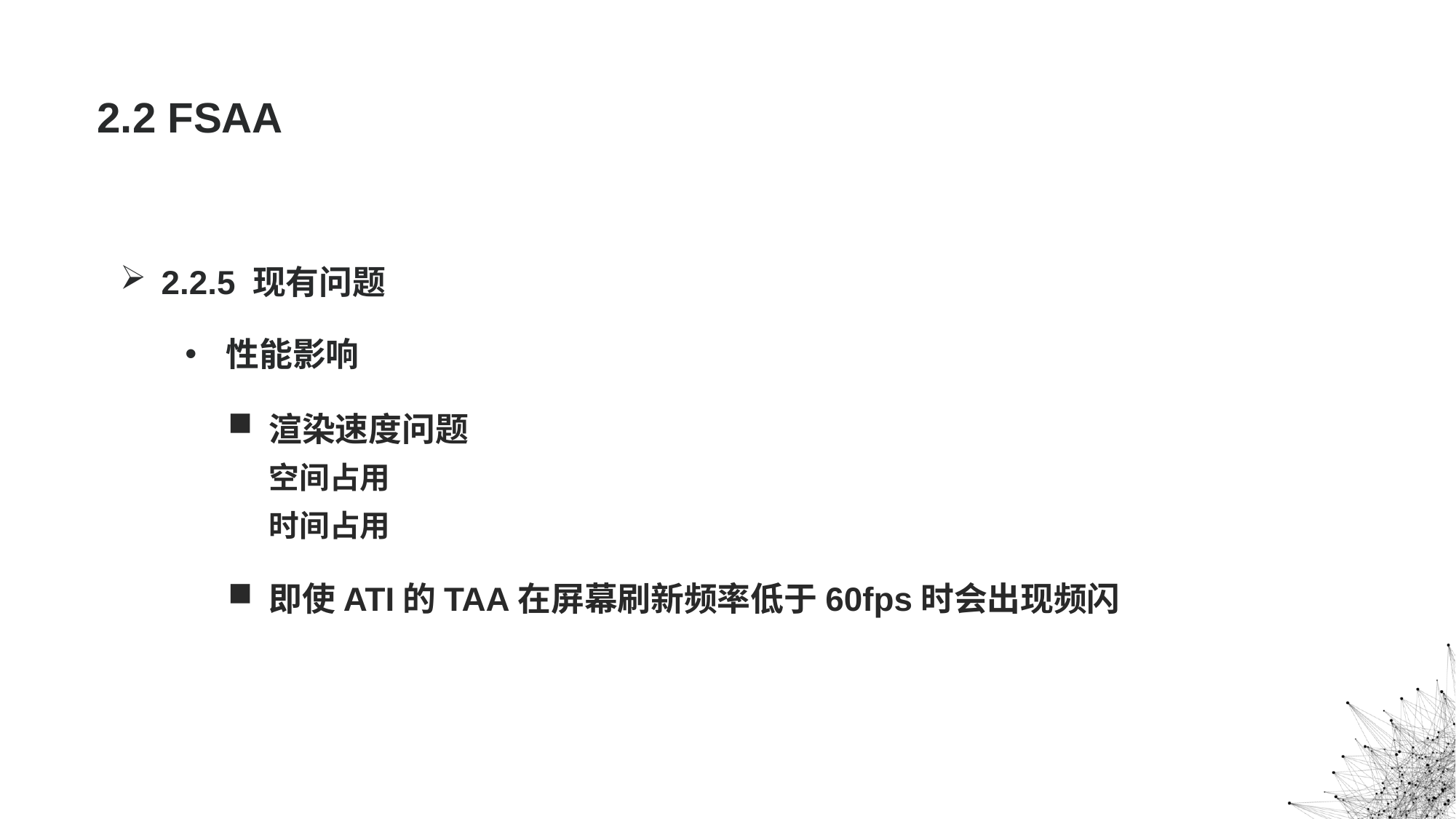

# 2.2 FSAA
2.2.5 现有问题
性能影响
渲染速度问题
空间占用
时间占用
即使ATI的TAA在屏幕刷新频率低于60fps时会出现频闪